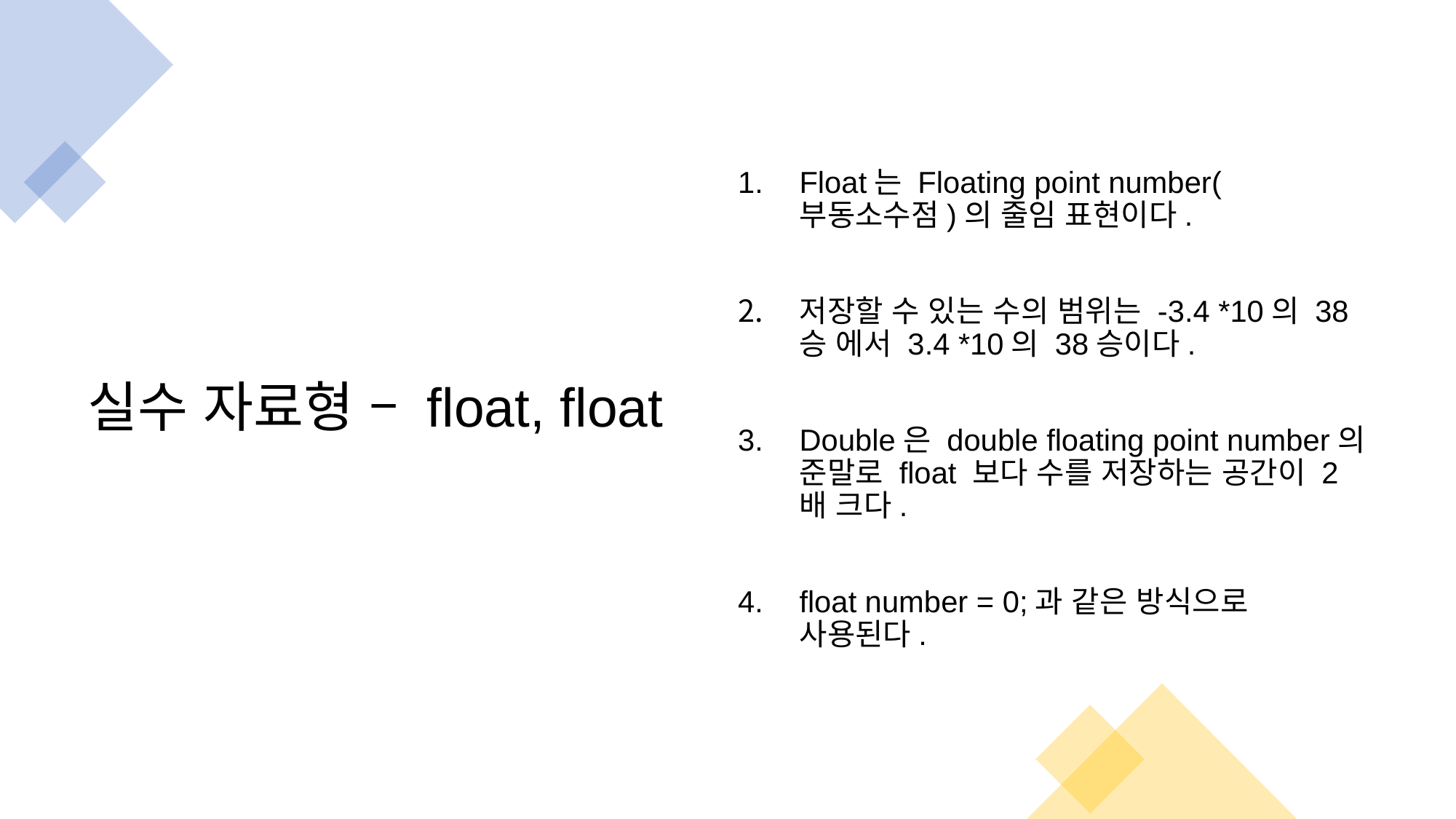

# 실수 자료형 – float, float
Float는 Floating point number(부동소수점)의 줄임 표현이다.

저장할 수 있는 수의 범위는 -3.4 *10의 38승 에서 3.4 *10의 38승이다.

Double은 double floating point number의 준말로 float 보다 수를 저장하는 공간이 2배 크다.

float number = 0;과 같은 방식으로 사용된다.